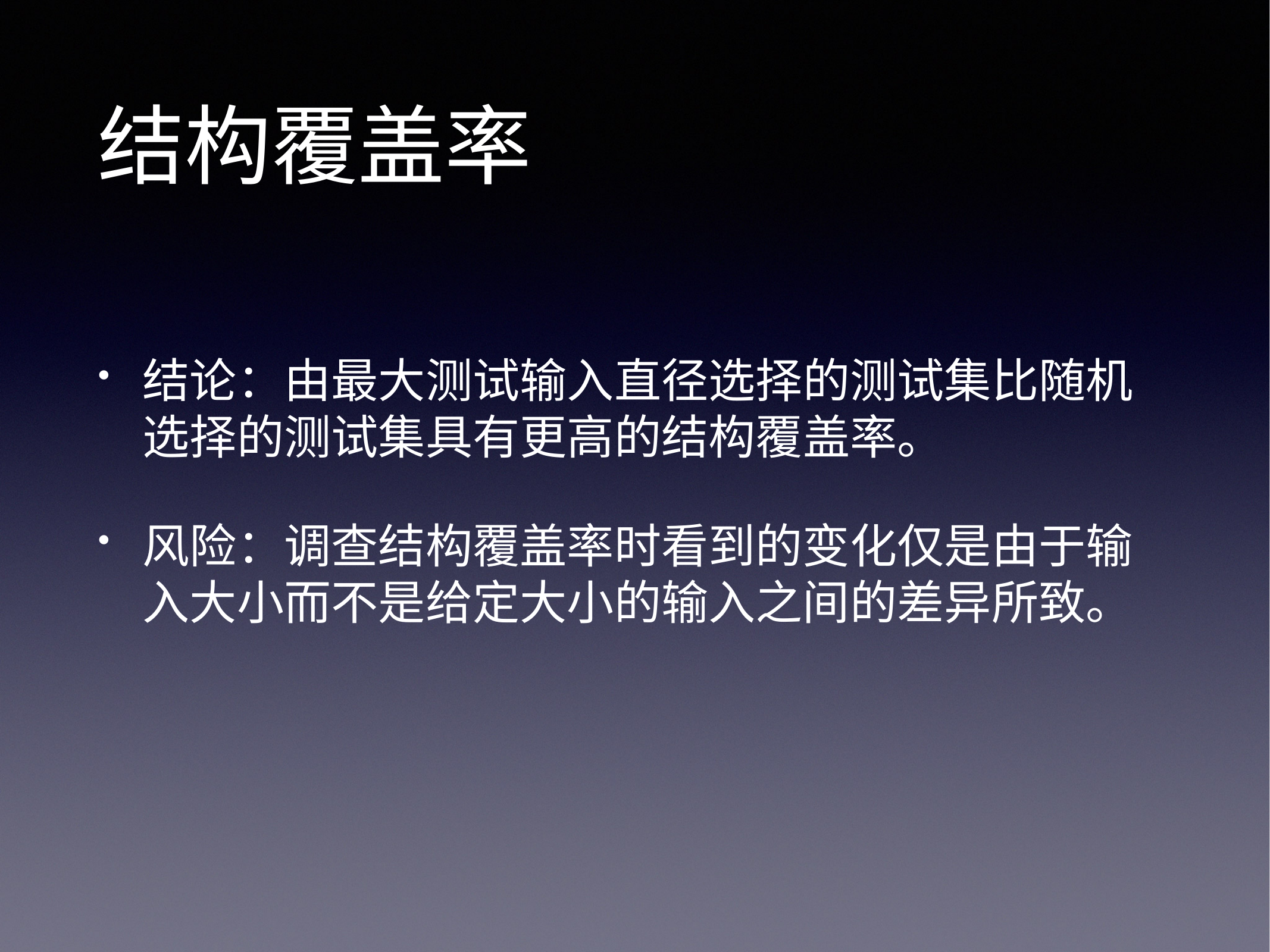

# 结构覆盖率
结论：由最大测试输入直径选择的测试集比随机选择的测试集具有更高的结构覆盖率。
风险：调查结构覆盖率时看到的变化仅是由于输入大小而不是给定大小的输入之间的差异所致。